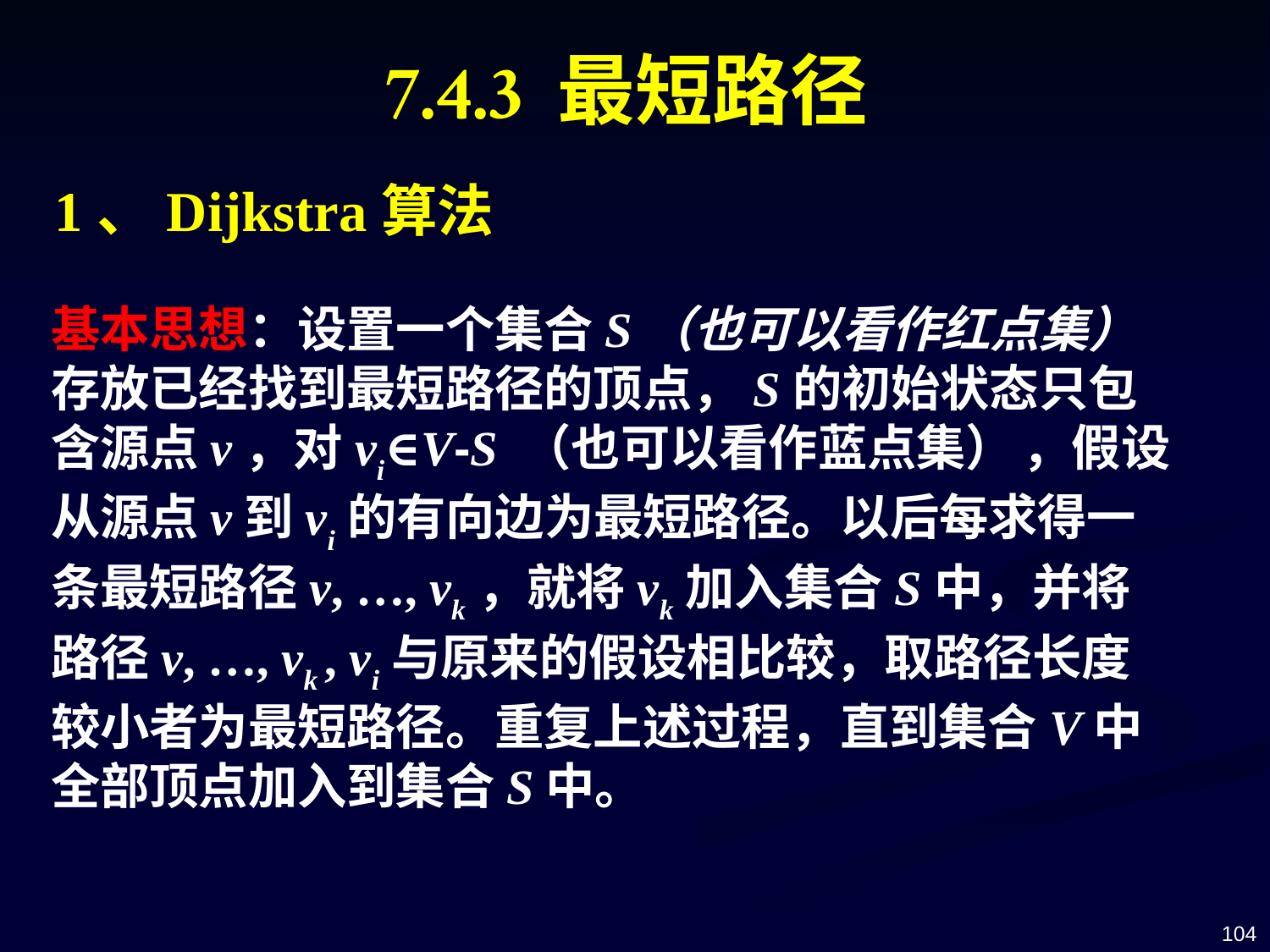

# 7.4.3 最短路径
1、Dijkstra算法
基本思想：设置一个集合S（也可以看作红点集）存放已经找到最短路径的顶点，S的初始状态只包含源点v，对vi∈V-S （也可以看作蓝点集） ，假设从源点v到vi的有向边为最短路径。以后每求得一条最短路径v, …, vk，就将vk加入集合S中，并将路径v, …, vk , vi与原来的假设相比较，取路径长度较小者为最短路径。重复上述过程，直到集合V中全部顶点加入到集合S中。
104